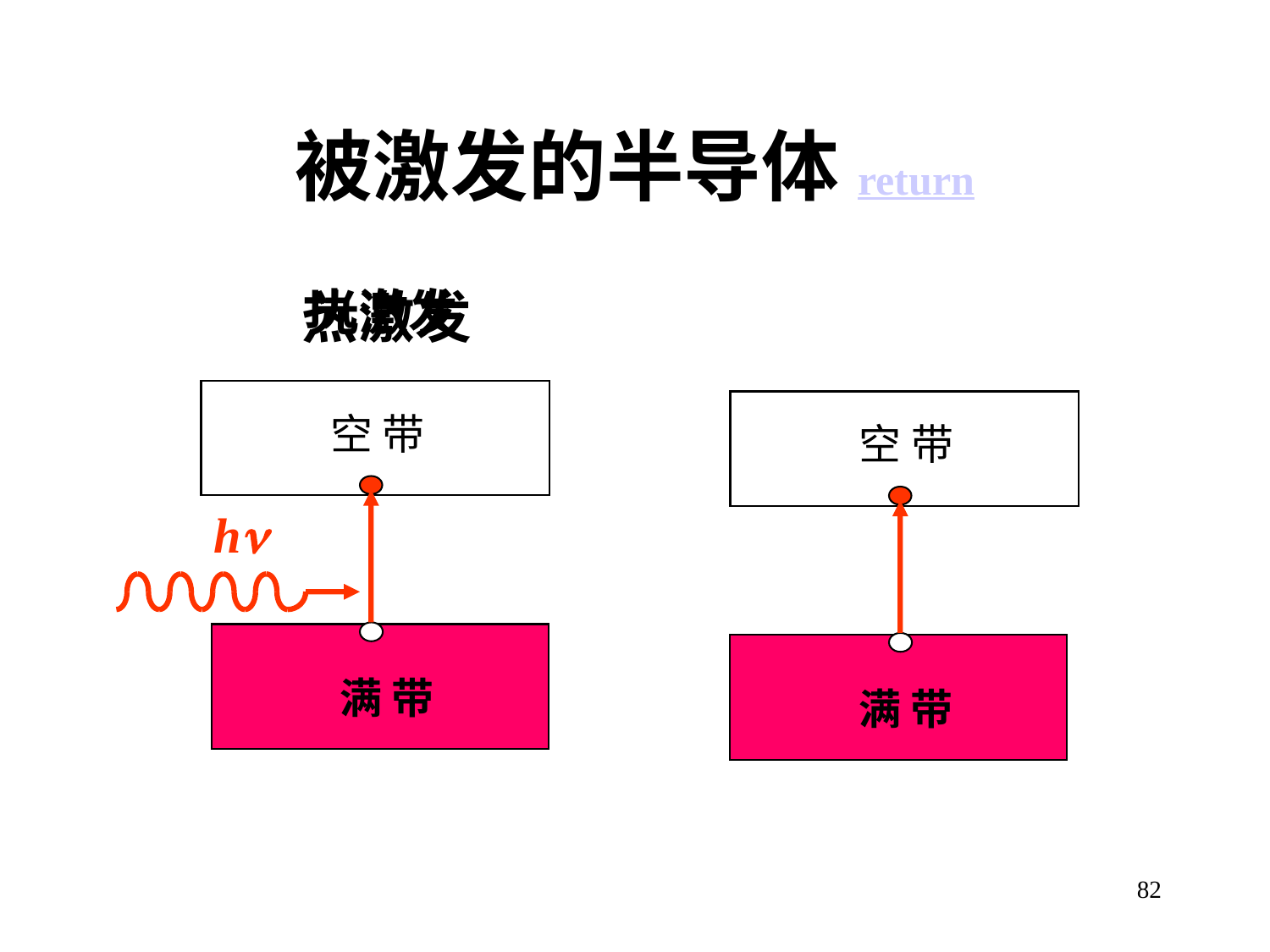

# 被激发的半导体return

光激发
              热激发

空 带

空 带

hν

满 带

满 带
82